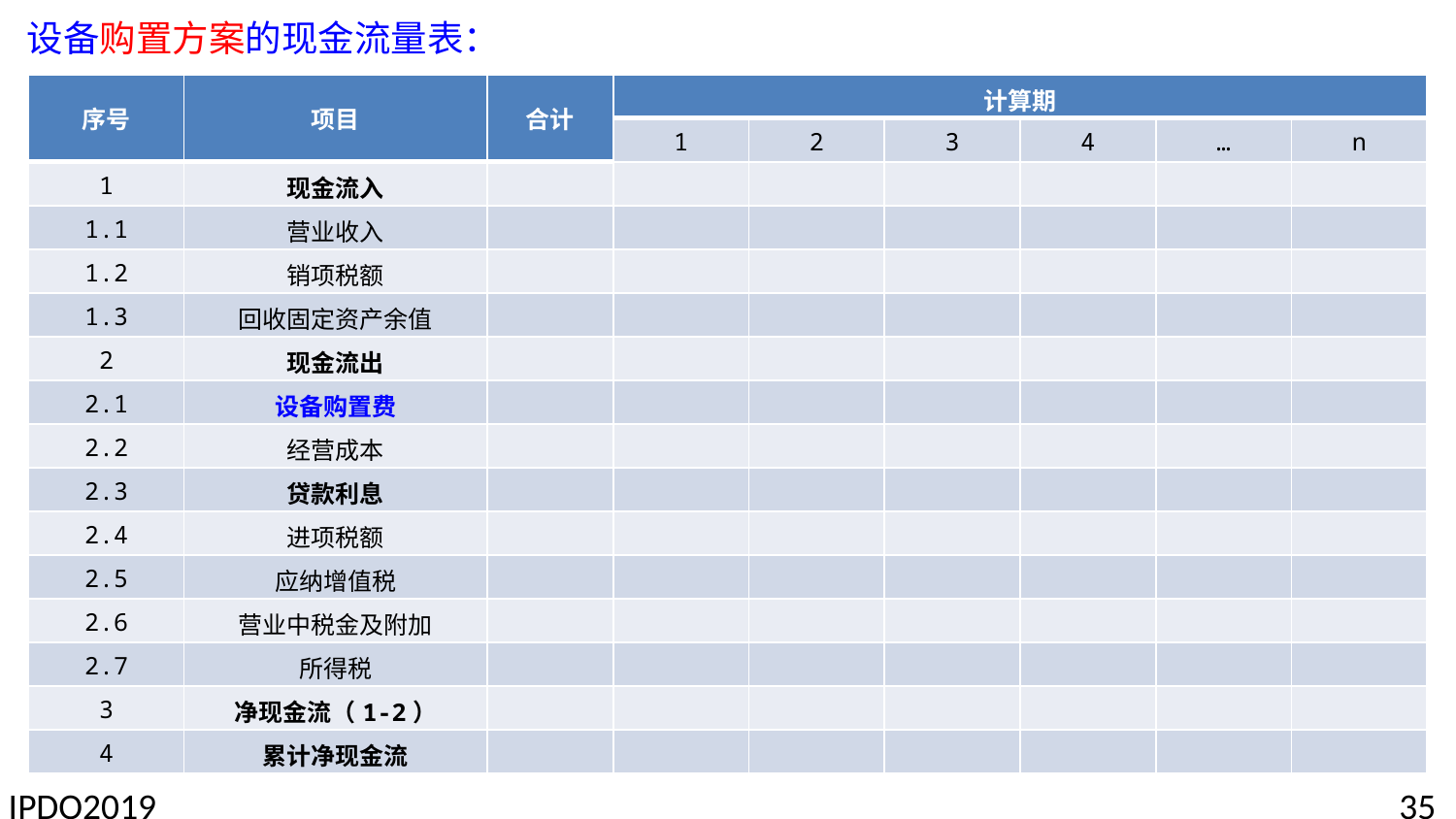

设备购置方案的现金流量表：
| 序号 | 项目 | 合计 | 计算期 |  |  |  |  |  |
| --- | --- | --- | --- | --- | --- | --- | --- | --- |
|  |  |  | 1 | 2 | 3 | 4 | … | n |
| 1 | 现金流入 |  |  |  |  |  |  |  |
| 1.1 | 营业收入 |  |  |  |  |  |  |  |
| 1.2 | 销项税额 |  |  |  |  |  |  |  |
| 1.3 | 回收固定资产余值 |  |  |  |  |  |  |  |
| 2 | 现金流出 |  |  |  |  |  |  |  |
| 2.1 | 设备购置费 |  |  |  |  |  |  |  |
| 2.2 | 经营成本 |  |  |  |  |  |  |  |
| 2.3 | 贷款利息 |  |  |  |  |  |  |  |
| 2.4 | 进项税额 |  |  |  |  |  |  |  |
| 2.5 | 应纳增值税 |  |  |  |  |  |  |  |
| 2.6 | 营业中税金及附加 |  |  |  |  |  |  |  |
| 2.7 | 所得税 |  |  |  |  |  |  |  |
| 3 | 净现金流（1-2） |  |  |  |  |  |  |  |
| 4 | 累计净现金流 |  |  |  |  |  |  |  |
IPDO2019
35